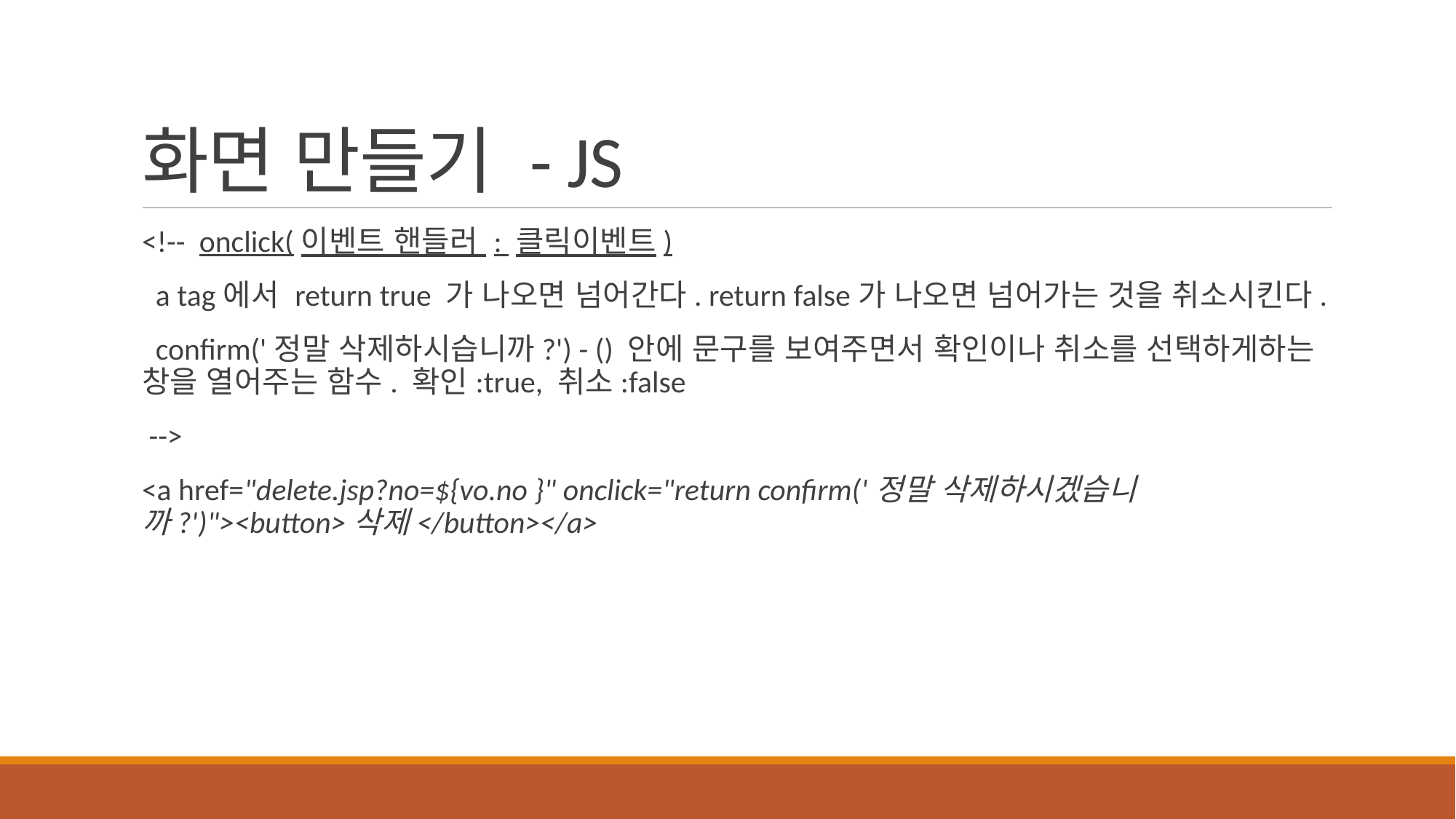

# 화면 만들기 - JS
<!--  onclick(이벤트 핸들러 : 클릭이벤트)
  a tag에서 return true 가 나오면 넘어간다. return false가 나오면 넘어가는 것을 취소시킨다.
  confirm('정말 삭제하시습니까?') - () 안에 문구를 보여주면서 확인이나 취소를 선택하게하는 창을 열어주는 함수. 확인:true, 취소:false
 -->
<a href="delete.jsp?no=${vo.no }" onclick="return confirm('정말 삭제하시겠습니까?')"><button>삭제</button></a>